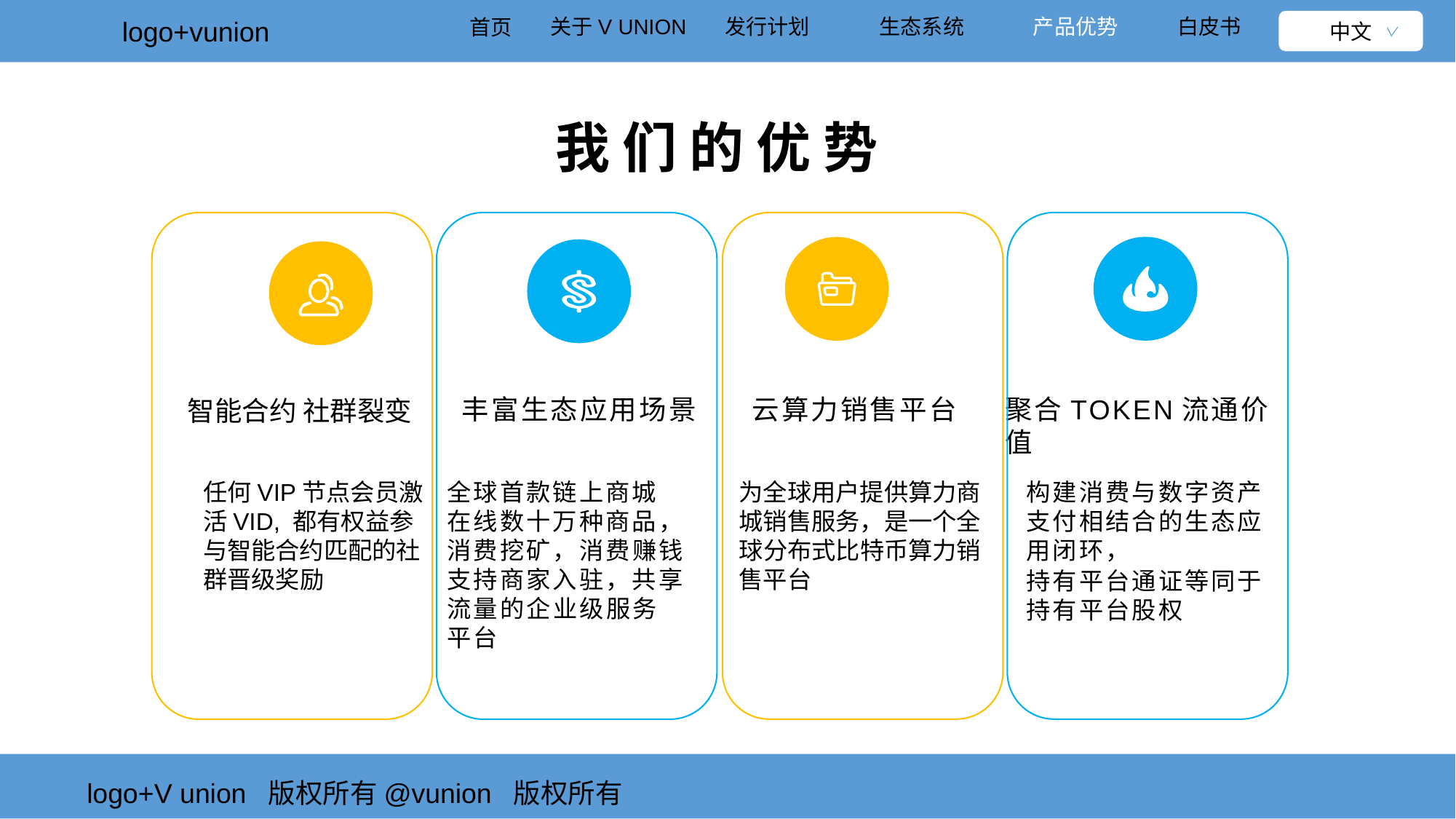

关于V UNION
发行计划
生态系统
产品优势
白皮书
首页
logo+vunion
中文
我 们 的 优 势

丰富生态应用场景
云算力销售平台
聚合TOKEN流通价值
智能合约 社群裂变
任何VIP节点会员激活VID, 都有权益参与智能合约匹配的社群晋级奖励
全球首款链上商城
在线数十万种商品，
消费挖矿，消费赚钱
支持商家入驻，共享
流量的企业级服务
平台
为全球用户提供算力商城销售服务，是一个全球分布式比特币算力销售平台
构建消费与数字资产支付相结合的生态应用闭环，
持有平台通证等同于持有平台股权

logo+V union  版权所有@vunion  版权所有